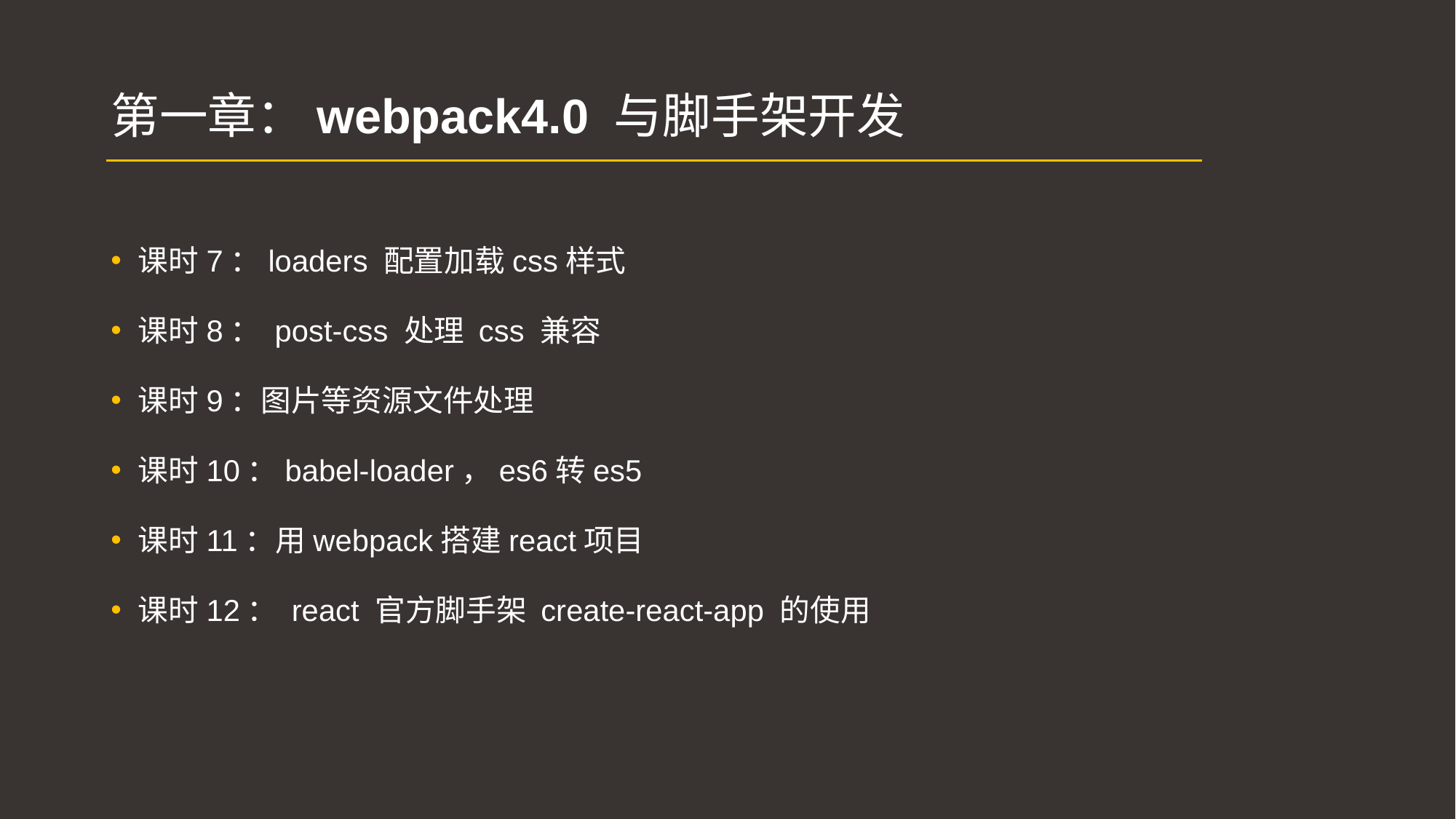

# 第一章：webpack4.0 与脚手架开发
课时7：loaders 配置加载css样式
课时8： post-css 处理 css 兼容
课时9：图片等资源文件处理
课时10：babel-loader，es6转es5
课时11：用webpack搭建react项目
课时12： react 官方脚手架 create-react-app 的使用